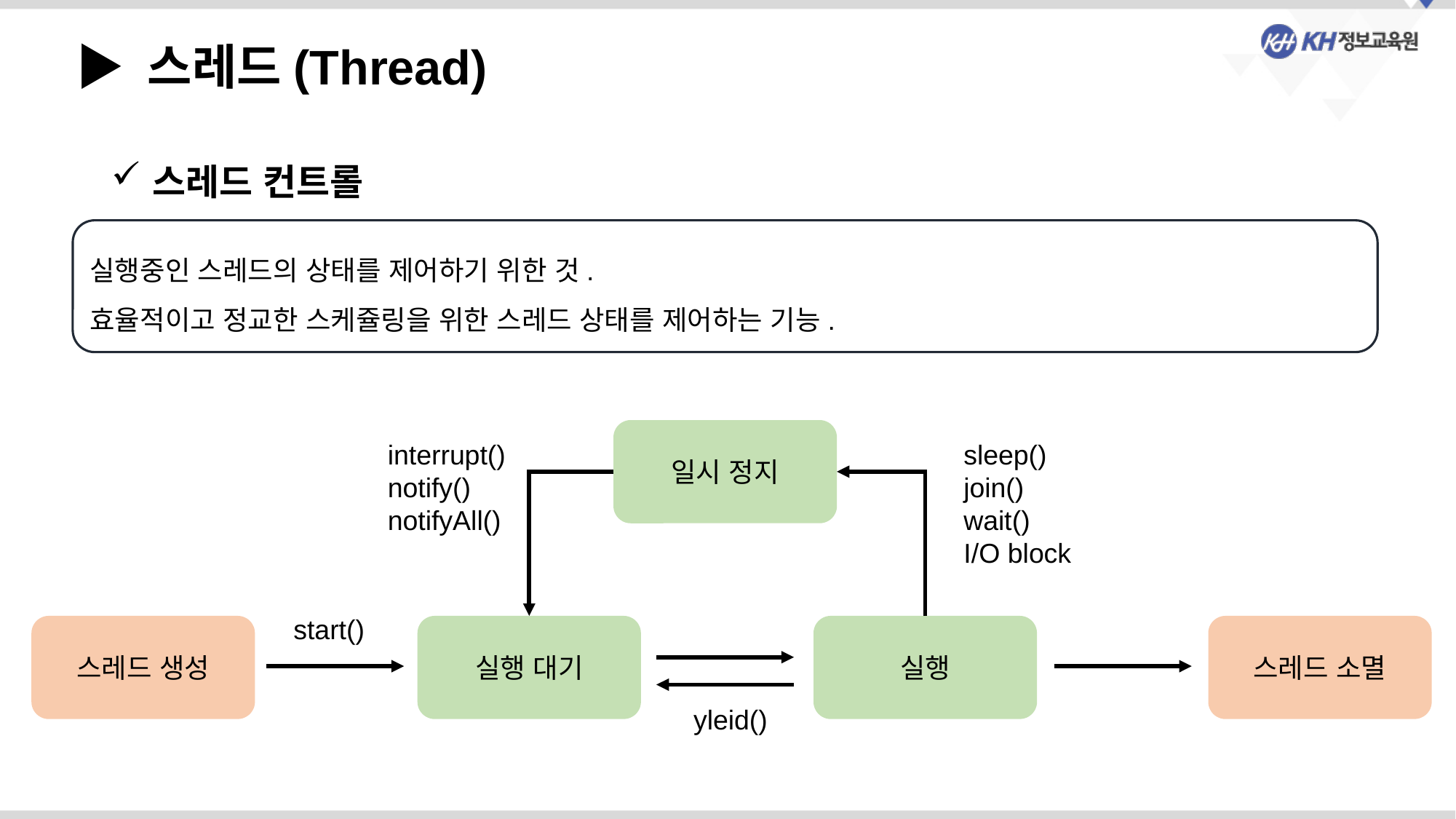

▶ 스레드(Thread)
스레드 컨트롤
실행중인 스레드의 상태를 제어하기 위한 것.
효율적이고 정교한 스케쥴링을 위한 스레드 상태를 제어하는 기능.
일시 정지
interrupt()
notify()
notifyAll()
sleep()
join()
wait()
I/O block
start()
스레드 생성
실행 대기
실행
스레드 소멸
yleid()